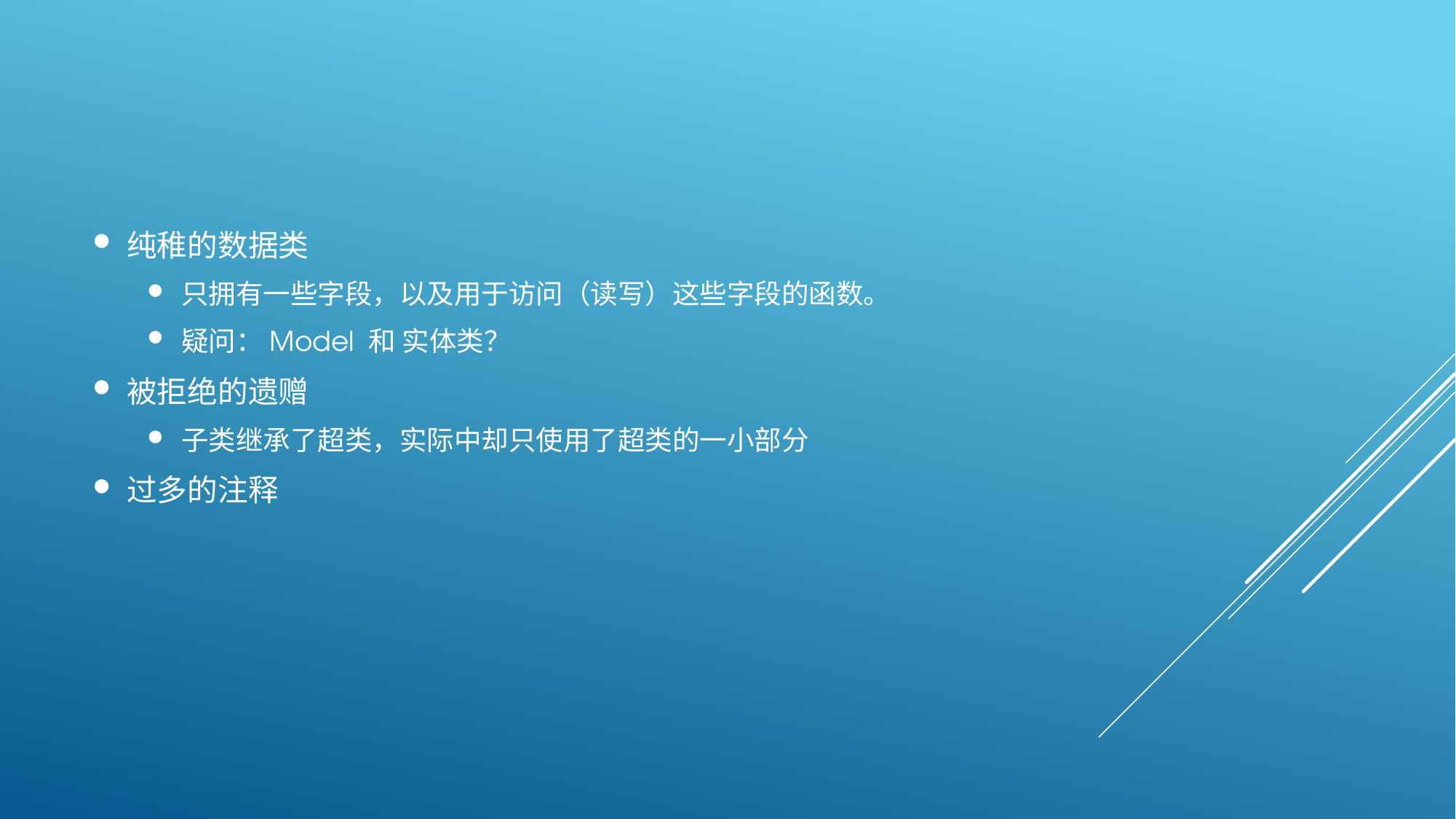

纯稚的数据类
只拥有一些字段，以及用于访问（读写）这些字段的函数。
疑问：Model 和 实体类？
被拒绝的遗赠
子类继承了超类，实际中却只使用了超类的一小部分
过多的注释